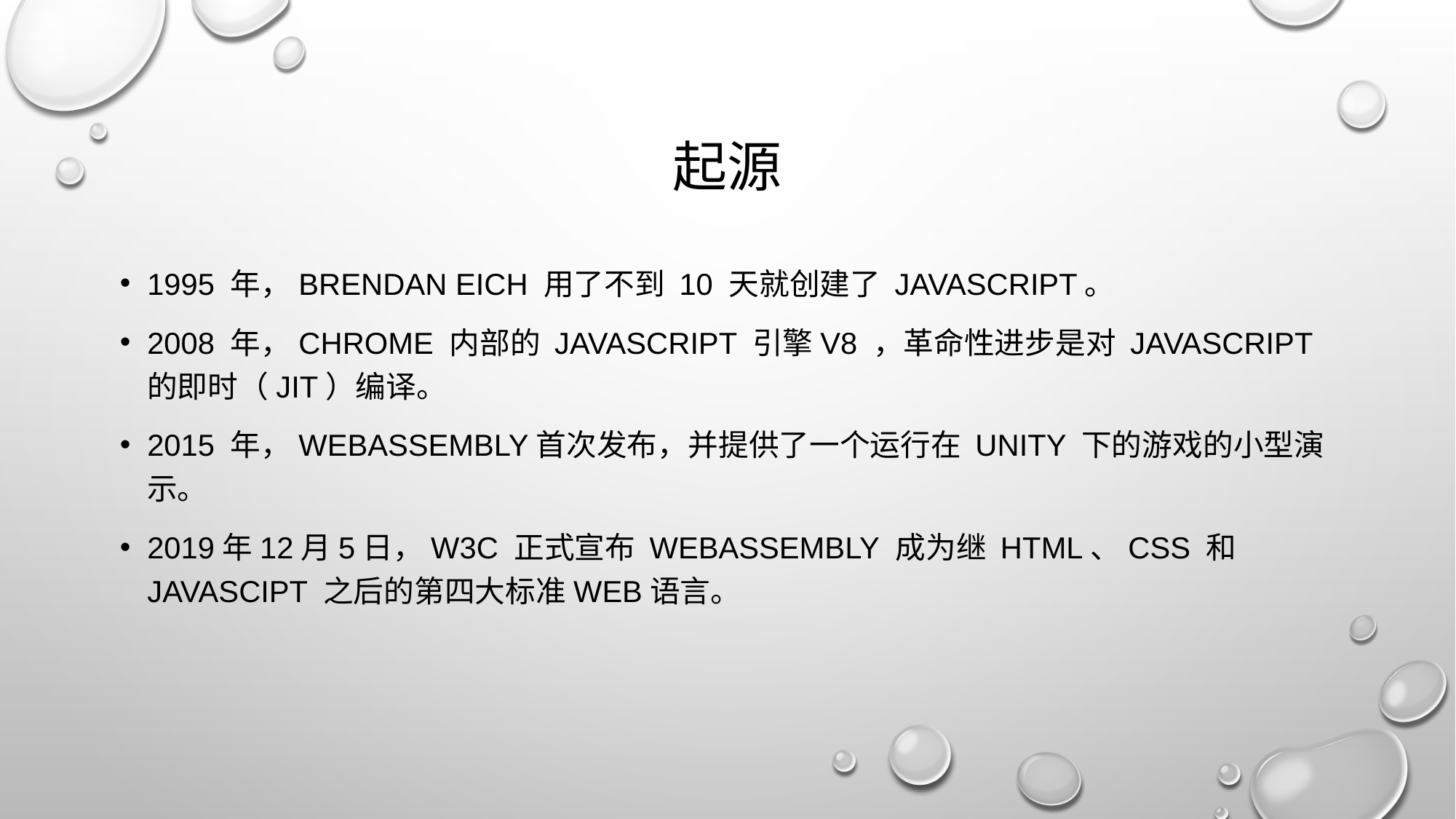

# 起源
1995 年，Brendan Eich 用了不到 10 天就创建了 JavaScript。
2008 年，Chrome 内部的 JavaScript 引擎V8 ，革命性进步是对 JavaScript 的即时（JIT）编译。
2015 年，WebAssembly首次发布，并提供了一个运行在 Unity 下的游戏的小型演示。
2019年12月5日，W3C 正式宣布 WebAssembly 成为继 HTML、CSS 和 Javascipt 之后的第四大标准Web语言。